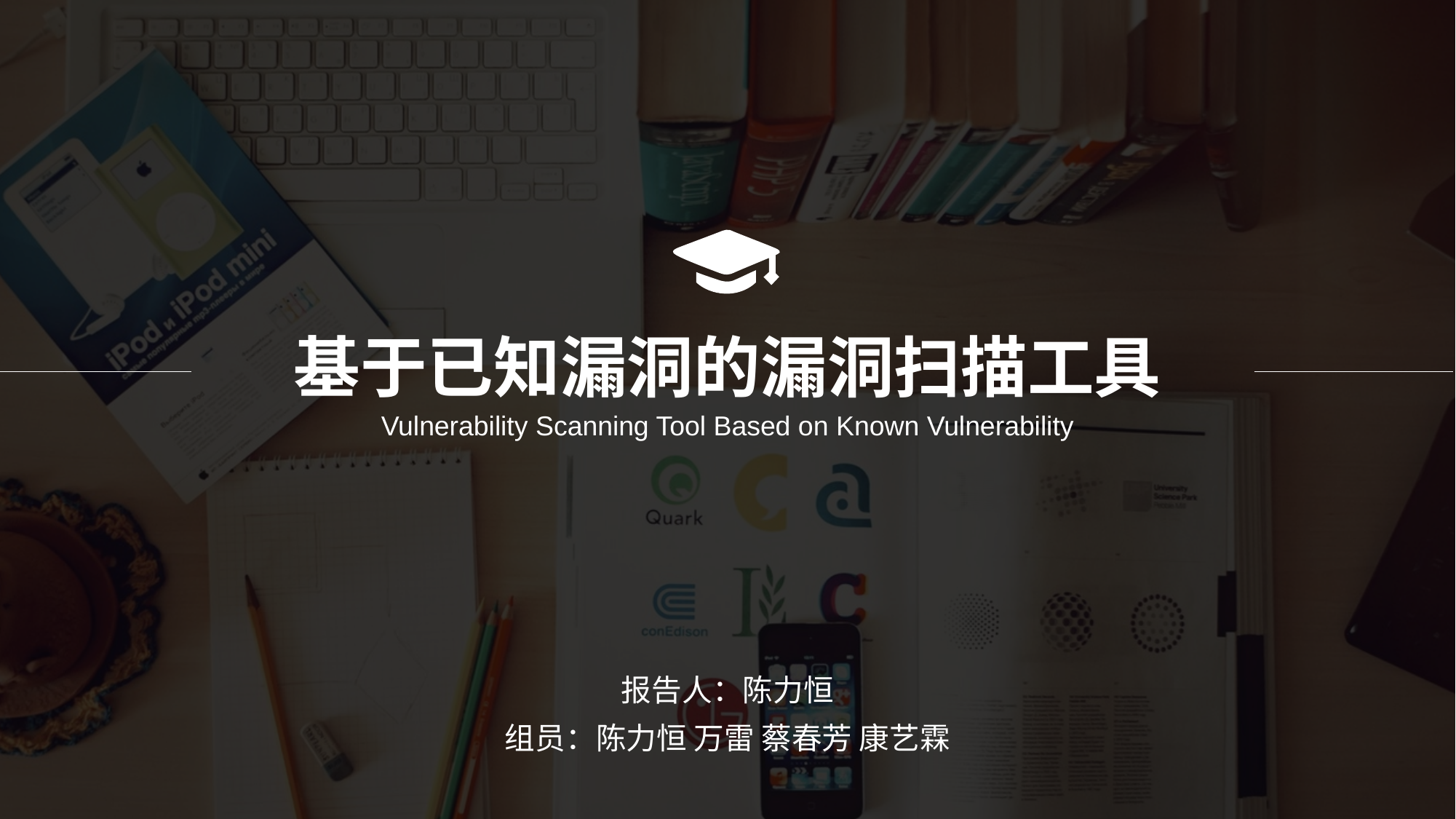

基于已知漏洞的漏洞扫描工具
Vulnerability Scanning Tool Based on Known Vulnerability
报告人：陈力恒
组员：陈力恒 万雷 蔡春芳 康艺霖